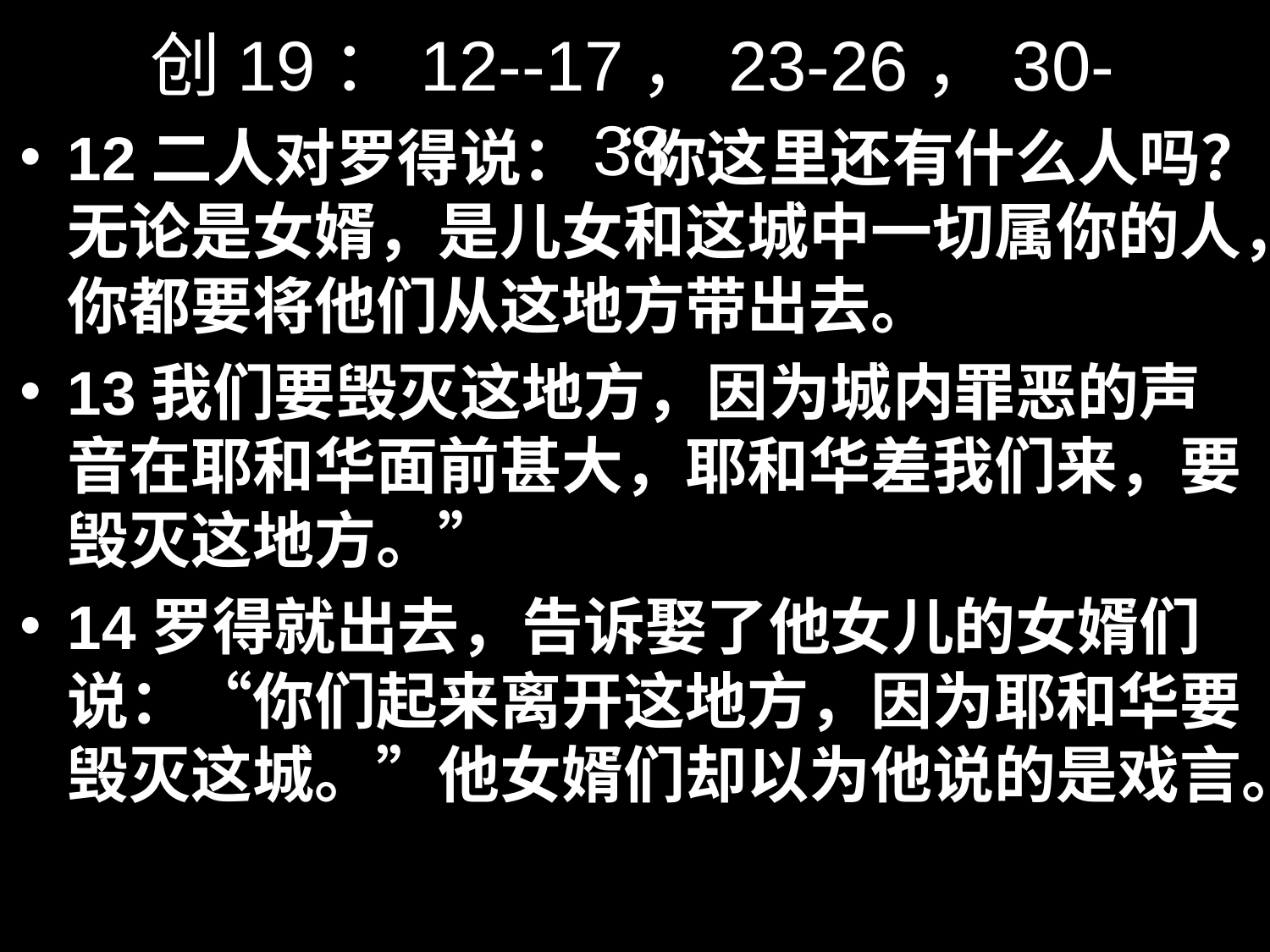

创19：12--17，23-26，30-38
12二人对罗得说：“你这里还有什么人吗？无论是女婿，是儿女和这城中一切属你的人，你都要将他们从这地方带出去。
13我们要毁灭这地方，因为城内罪恶的声音在耶和华面前甚大，耶和华差我们来，要毁灭这地方。”
14罗得就出去，告诉娶了他女儿的女婿们说：“你们起来离开这地方，因为耶和华要毁灭这城。”他女婿们却以为他说的是戏言。

2